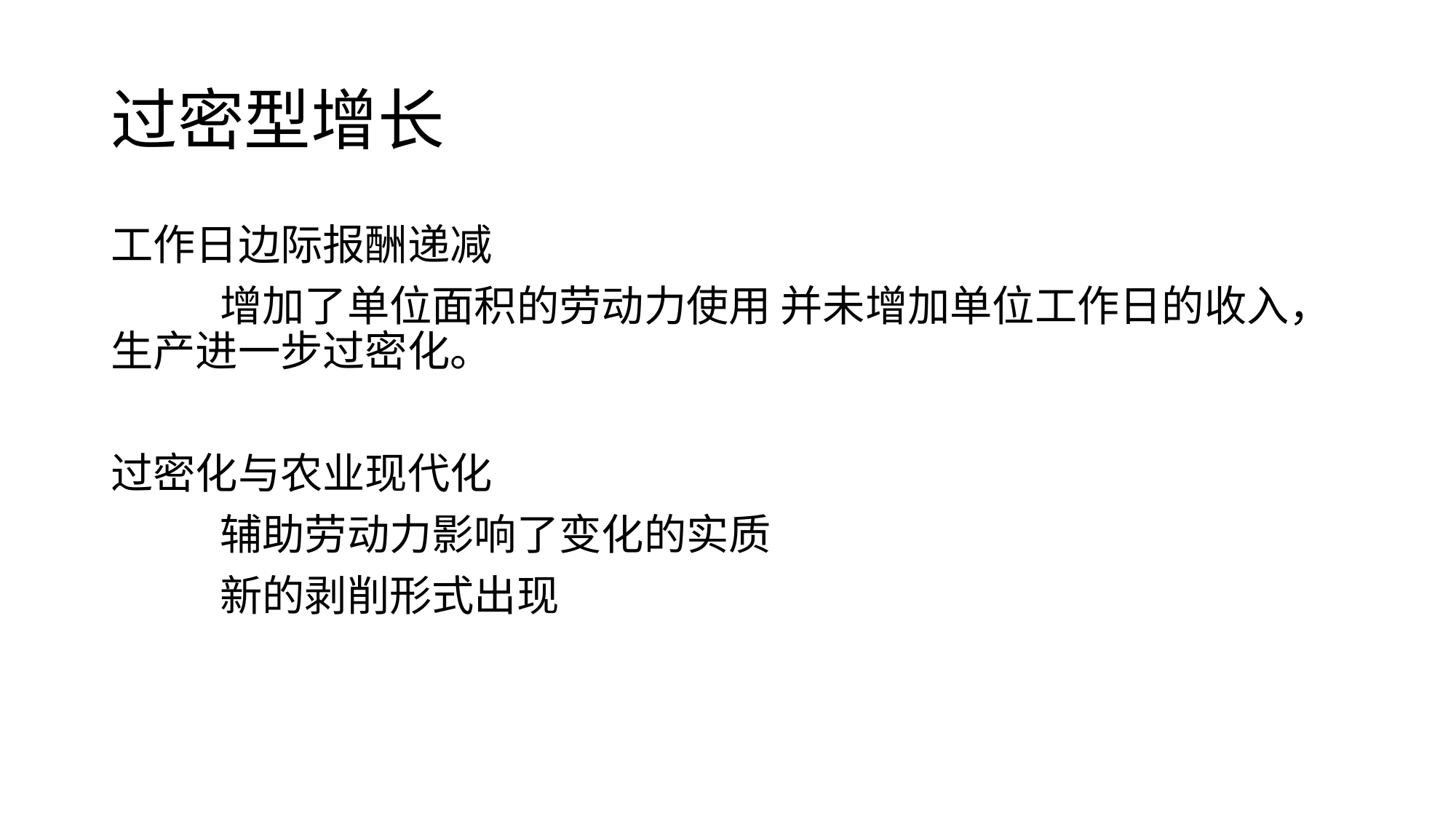

# 过密型增长
工作日边际报酬递减
	增加了单位面积的劳动力使用 并未增加单位工作日的收入，生产进一步过密化。

过密化与农业现代化
	辅助劳动力影响了变化的实质
	新的剥削形式出现